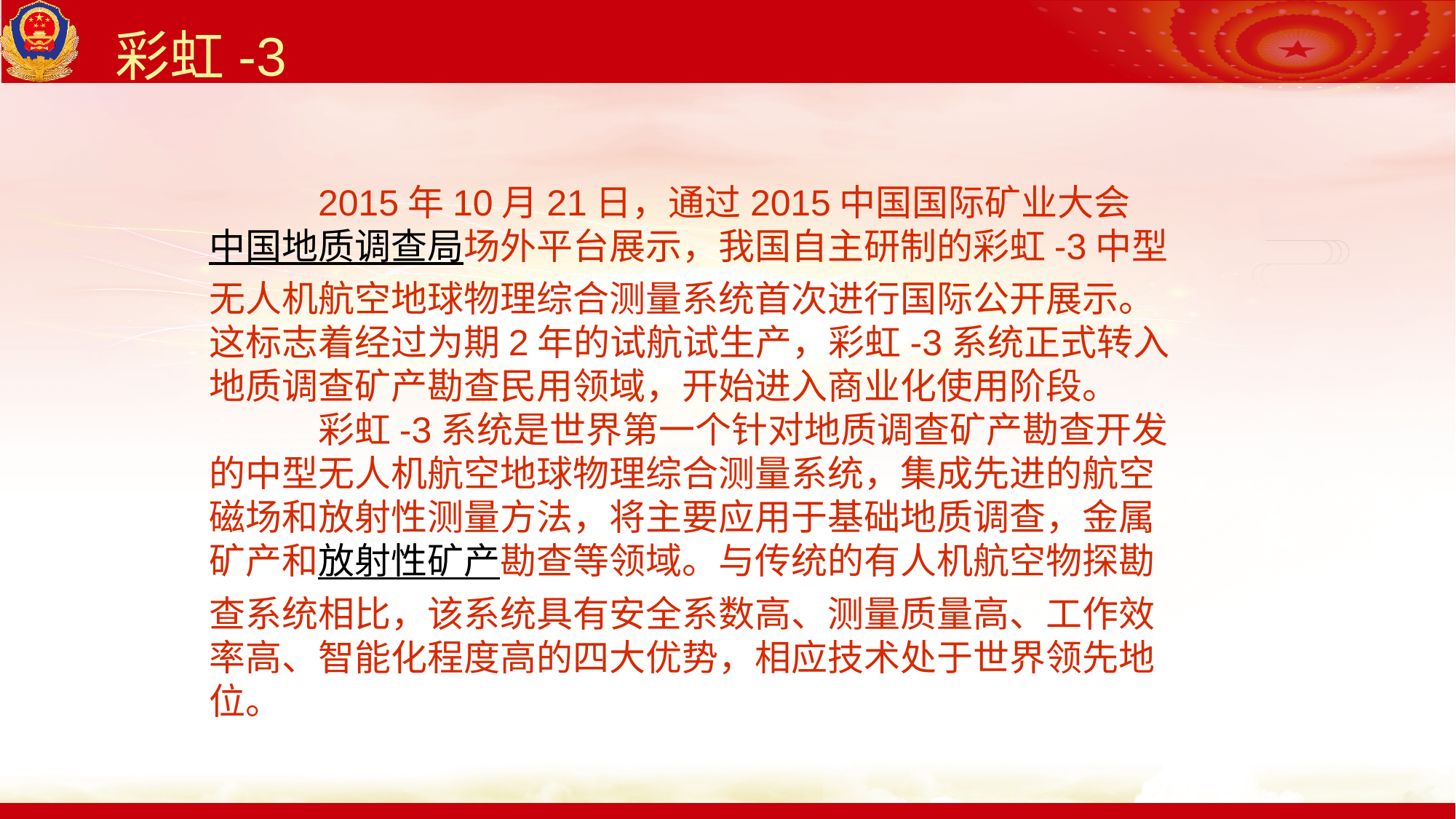

彩虹-3
	2015年10月21日，通过2015中国国际矿业大会中国地质调查局场外平台展示，我国自主研制的彩虹-3中型无人机航空地球物理综合测量系统首次进行国际公开展示。这标志着经过为期2年的试航试生产，彩虹-3系统正式转入地质调查矿产勘查民用领域，开始进入商业化使用阶段。
	彩虹-3系统是世界第一个针对地质调查矿产勘查开发的中型无人机航空地球物理综合测量系统，集成先进的航空磁场和放射性测量方法，将主要应用于基础地质调查，金属矿产和放射性矿产勘查等领域。与传统的有人机航空物探勘查系统相比，该系统具有安全系数高、测量质量高、工作效率高、智能化程度高的四大优势，相应技术处于世界领先地位。